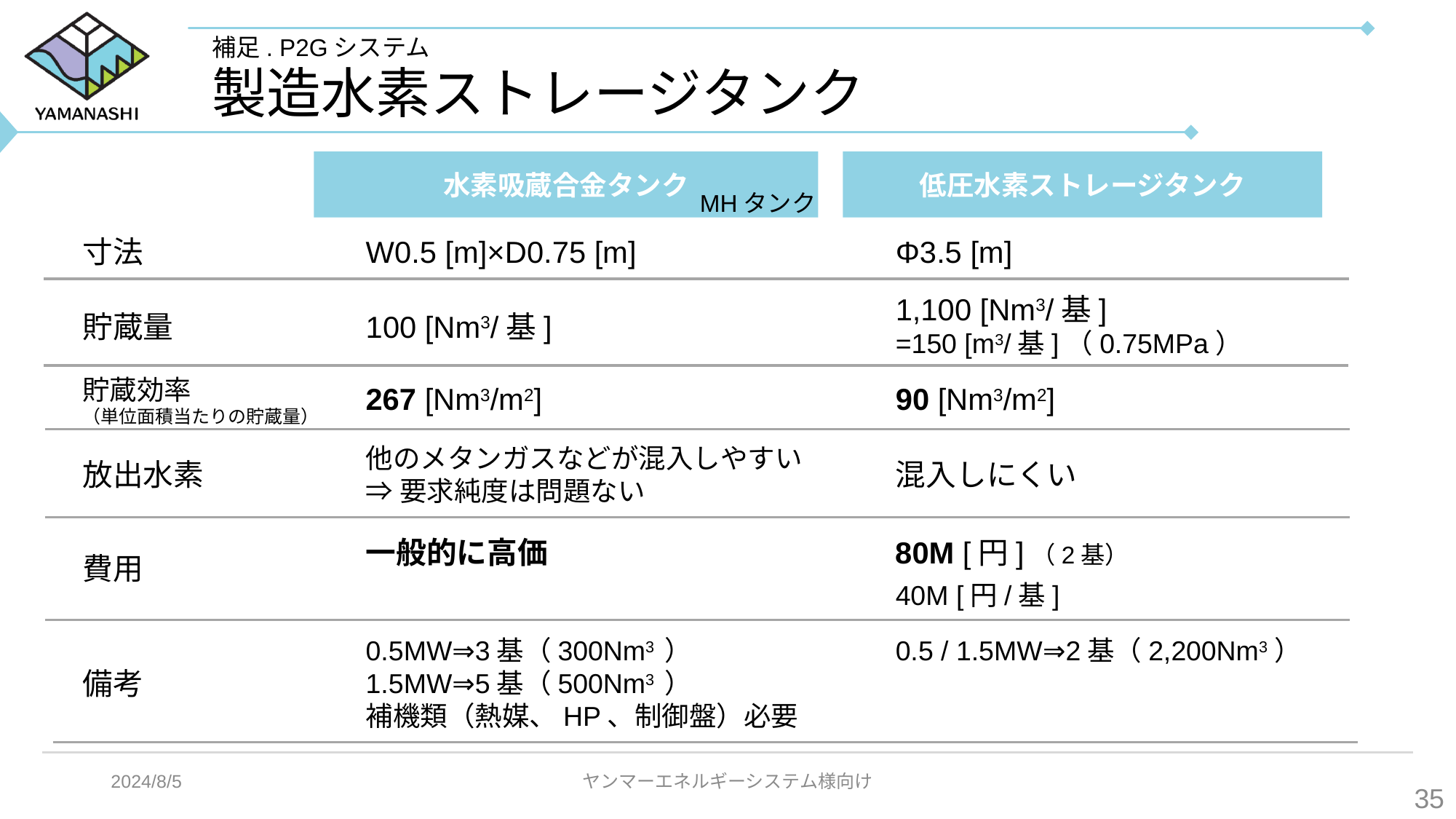

補足. P2Gシステム
# 製造水素ストレージタンク
水素吸蔵合金タンク
低圧水素ストレージタンク
MHタンク
寸法
W0.5 [m]×D0.75 [m]
Φ3.5 [m]
1,100 [Nm3/基]
=150 [m3/基]（0.75MPa）
貯蔵量
100 [Nm3/基]
貯蔵効率
（単位面積当たりの貯蔵量）
267 [Nm3/m2]
90 [Nm3/m2]
他のメタンガスなどが混入しやすい
⇒要求純度は問題ない
放出水素
混入しにくい
一般的に高価
80M [円]（2基）
費用
40M [円/基]
0.5MW⇒3基（300Nm3 ）
1.5MW⇒5基（500Nm3 ）
補機類（熱媒、HP、制御盤）必要
0.5 / 1.5MW⇒2基（2,200Nm3）
備考
2024/8/5
ヤンマーエネルギーシステム様向け
35